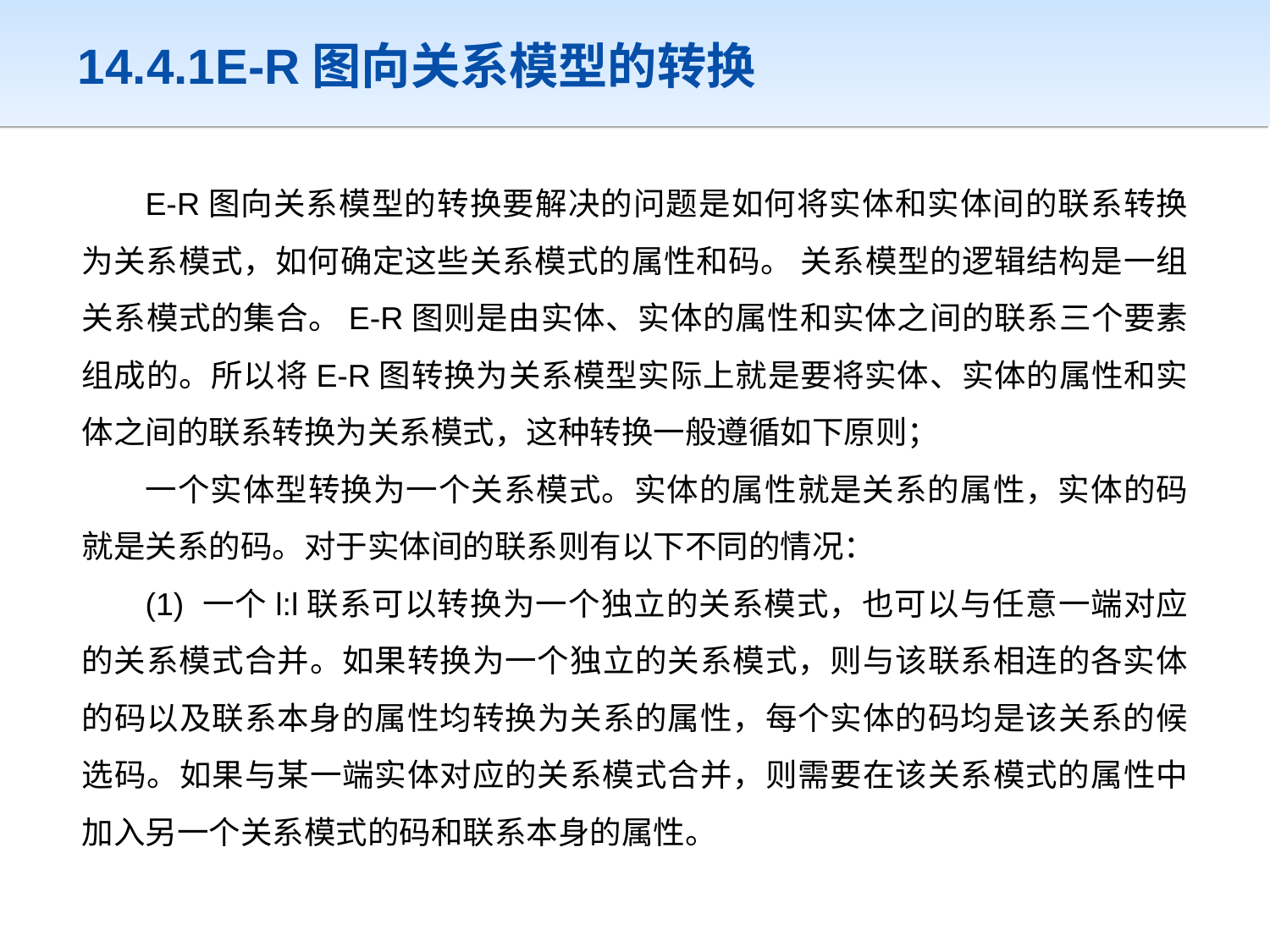

14.4.1E-R图向关系模型的转换

数据定义
E-R图向关系模型的转换要解决的问题是如何将实体和实体间的联系转换为关系模式，如何确定这些关系模式的属性和码。 关系模型的逻辑结构是一组关系模式的集合。E-R图则是由实体、实体的属性和实体之间的联系三个要素组成的。所以将E-R图转换为关系模型实际上就是要将实体、实体的属性和实体之间的联系转换为关系模式，这种转换一般遵循如下原则；
一个实体型转换为一个关系模式。实体的属性就是关系的属性，实体的码就是关系的码。对于实体间的联系则有以下不同的情况：
(1) 一个l:l联系可以转换为一个独立的关系模式，也可以与任意一端对应的关系模式合并。如果转换为一个独立的关系模式，则与该联系相连的各实体的码以及联系本身的属性均转换为关系的属性，每个实体的码均是该关系的候选码。如果与某一端实体对应的关系模式合并，则需要在该关系模式的属性中加入另一个关系模式的码和联系本身的属性。